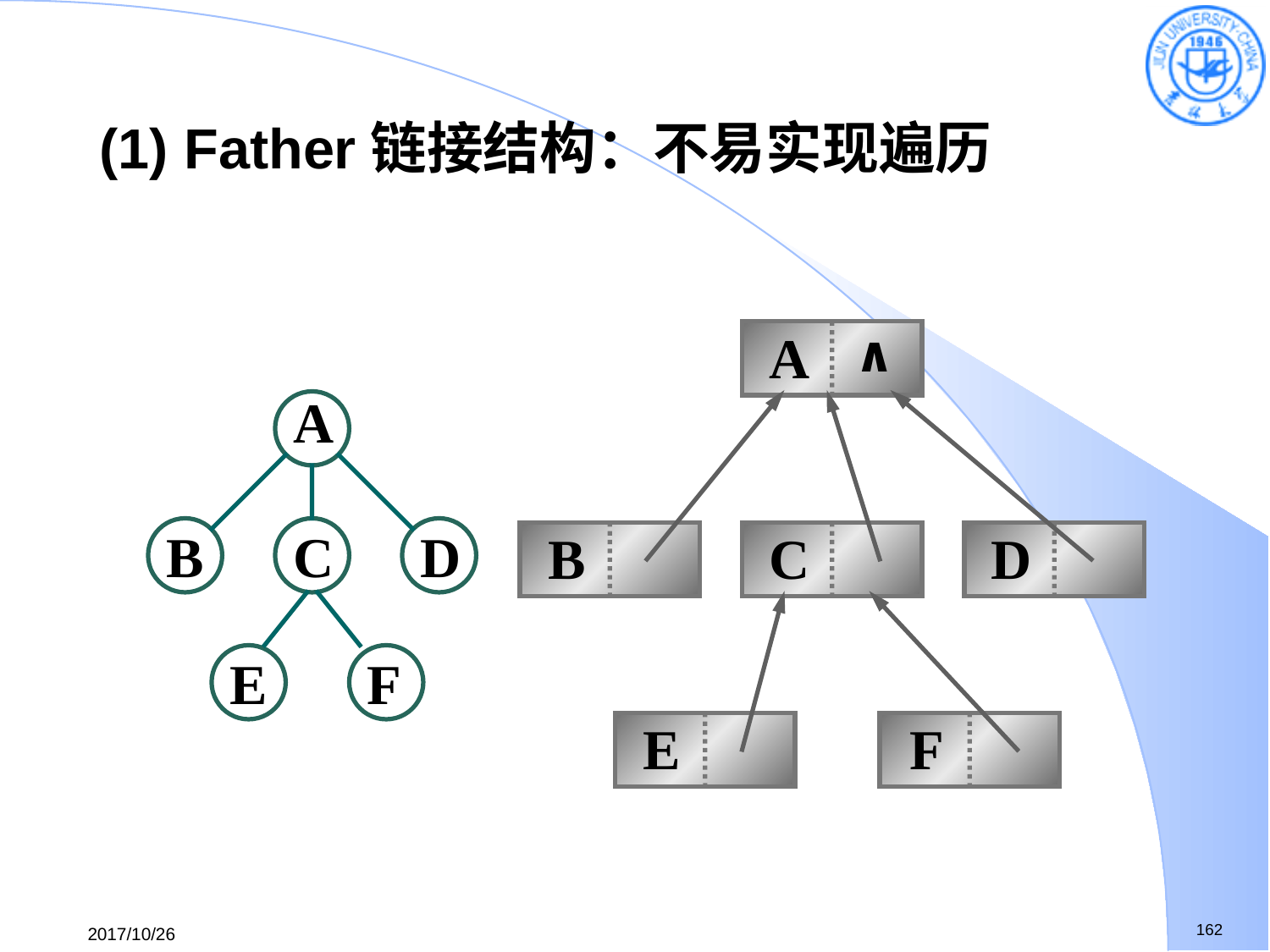

(1) Father链接结构：不易实现遍历

A

∧

B

C

D

E

F

A

B

C

D

E

F